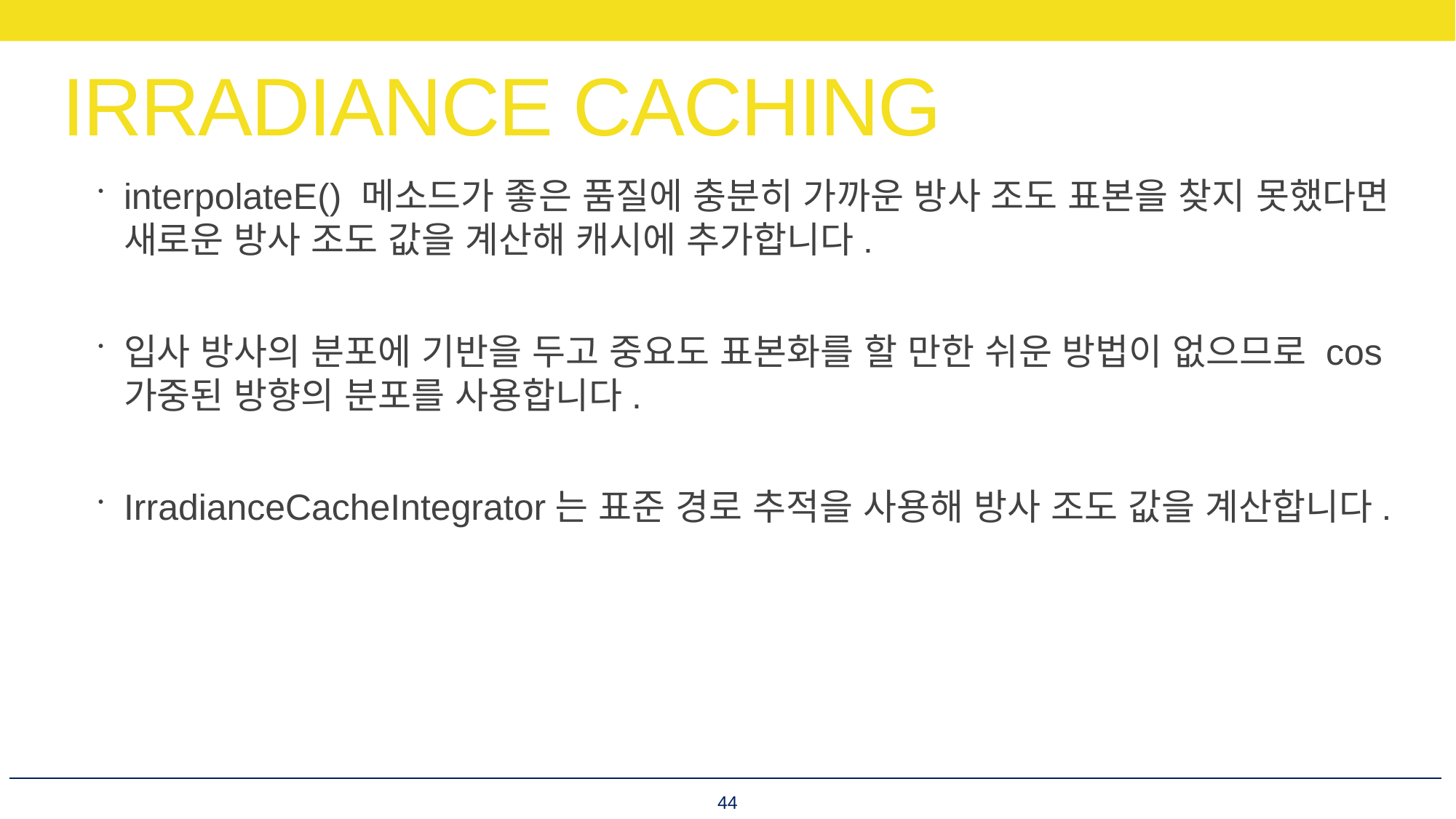

# IRRADIANCE CACHING
interpolateE() 메소드가 좋은 품질에 충분히 가까운 방사 조도 표본을 찾지 못했다면 새로운 방사 조도 값을 계산해 캐시에 추가합니다.

입사 방사의 분포에 기반을 두고 중요도 표본화를 할 만한 쉬운 방법이 없으므로 cos 가중된 방향의 분포를 사용합니다.

IrradianceCacheIntegrator는 표준 경로 추적을 사용해 방사 조도 값을 계산합니다.
44